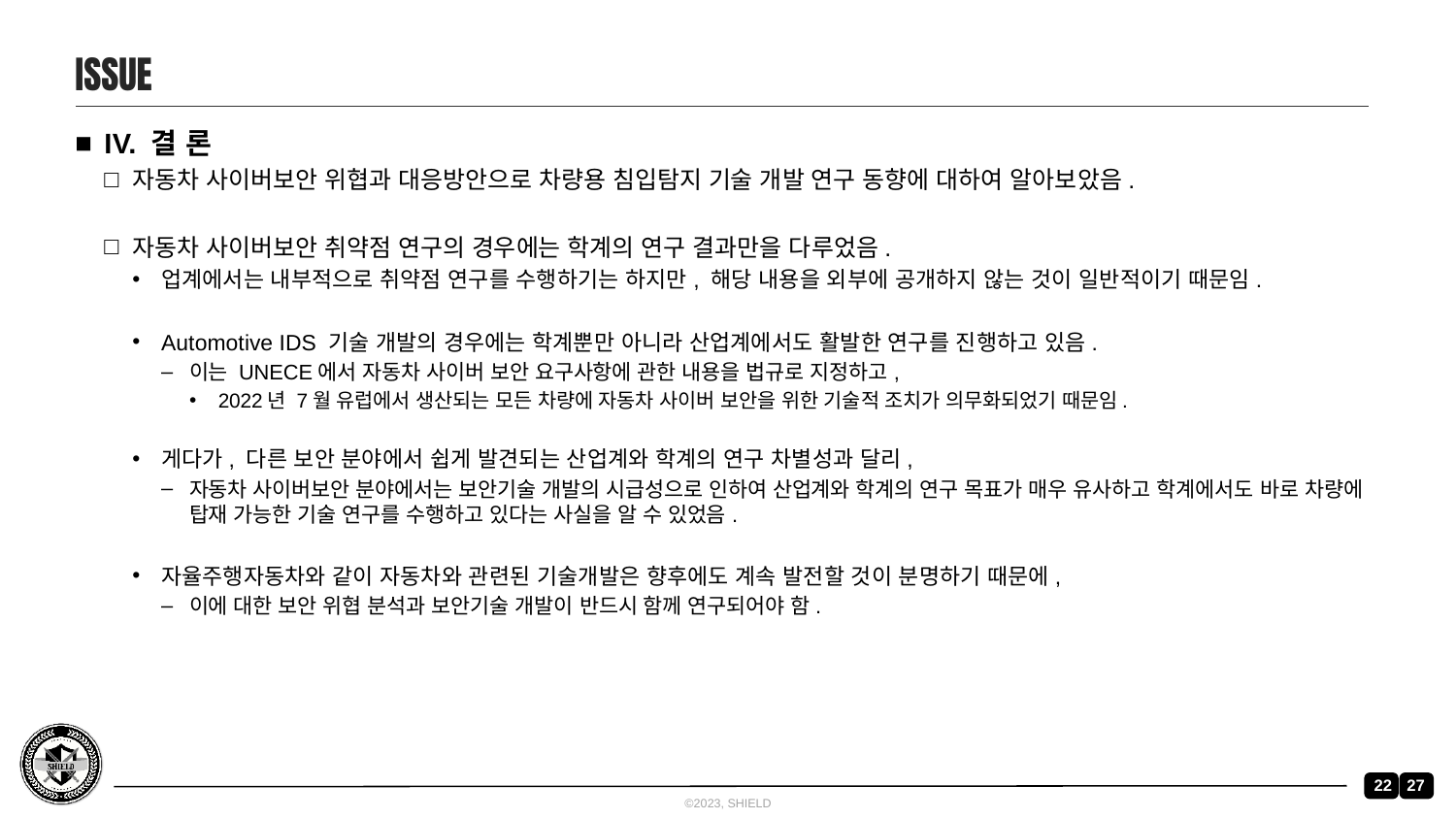

# ISSUE
IV. 결 론
자동차 사이버보안 위협과 대응방안으로 차량용 침입탐지 기술 개발 연구 동향에 대하여 알아보았음.

자동차 사이버보안 취약점 연구의 경우에는 학계의 연구 결과만을 다루었음.
업계에서는 내부적으로 취약점 연구를 수행하기는 하지만, 해당 내용을 외부에 공개하지 않는 것이 일반적이기 때문임.

Automotive IDS 기술 개발의 경우에는 학계뿐만 아니라 산업계에서도 활발한 연구를 진행하고 있음.
이는 UNECE에서 자동차 사이버 보안 요구사항에 관한 내용을 법규로 지정하고,
2022년 7월 유럽에서 생산되는 모든 차량에 자동차 사이버 보안을 위한 기술적 조치가 의무화되었기 때문임.

게다가, 다른 보안 분야에서 쉽게 발견되는 산업계와 학계의 연구 차별성과 달리,
자동차 사이버보안 분야에서는 보안기술 개발의 시급성으로 인하여 산업계와 학계의 연구 목표가 매우 유사하고 학계에서도 바로 차량에 탑재 가능한 기술 연구를 수행하고 있다는 사실을 알 수 있었음.

자율주행자동차와 같이 자동차와 관련된 기술개발은 향후에도 계속 발전할 것이 분명하기 때문에,
이에 대한 보안 위협 분석과 보안기술 개발이 반드시 함께 연구되어야 함.